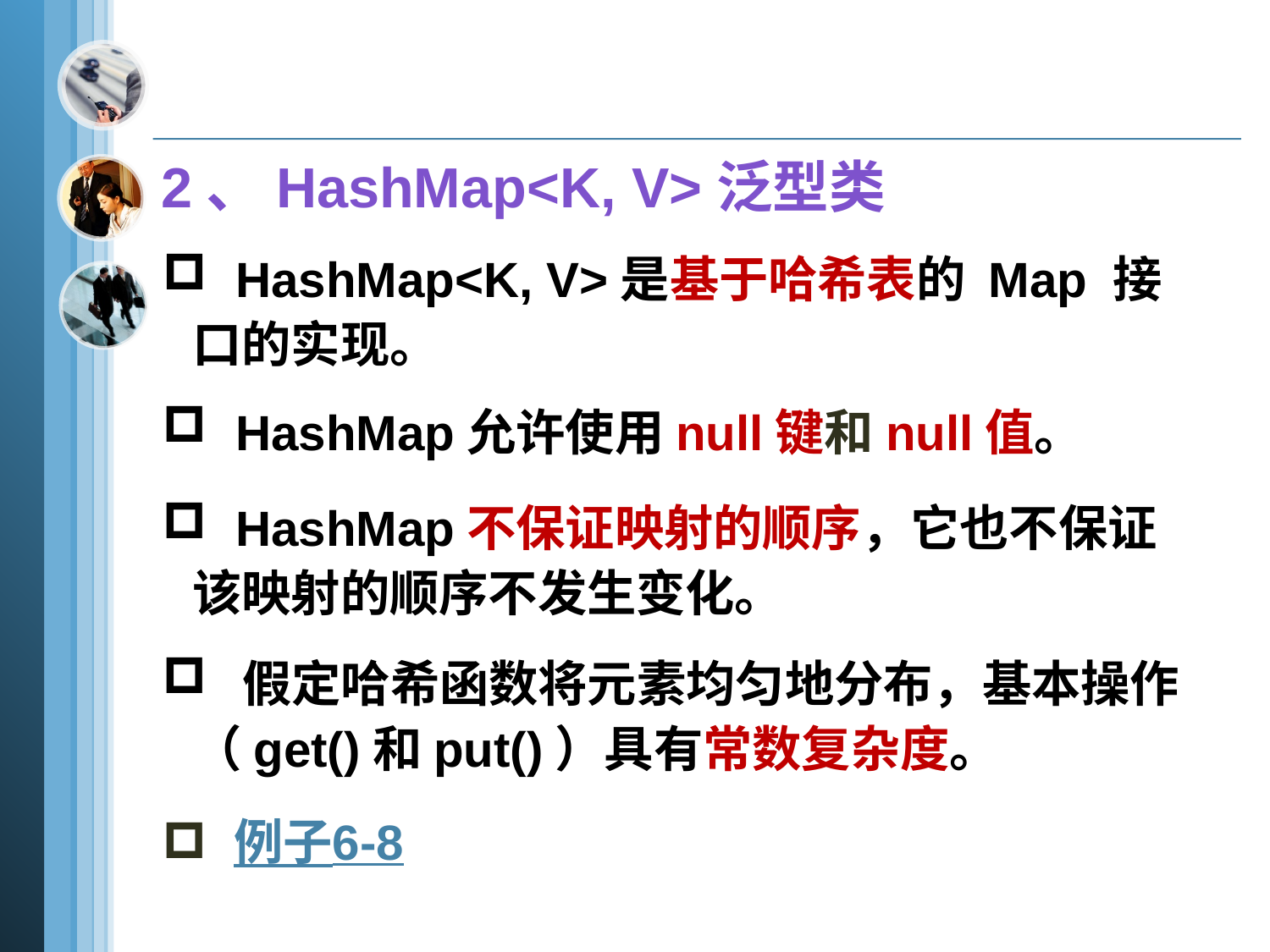

2、HashMap<K, V>泛型类
  HashMap<K, V>是基于哈希表的 Map 接口的实现。
  HashMap允许使用null键和null值。

  HashMap不保证映射的顺序，它也不保证该映射的顺序不发生变化。
  假定哈希函数将元素均匀地分布，基本操作（get()和put()）具有常数复杂度。
例子6-8